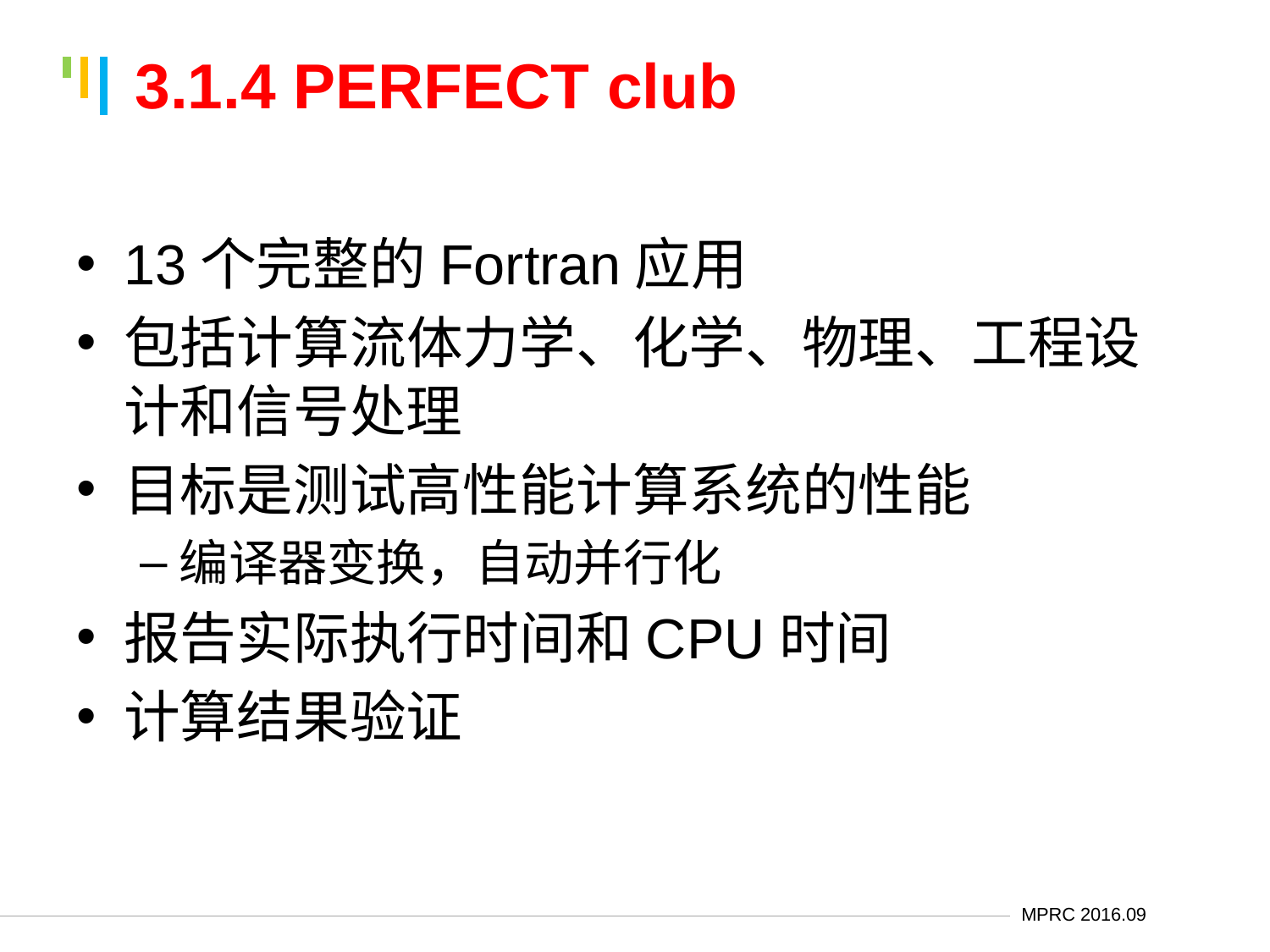

# 3.1.4 PERFECT club
13个完整的Fortran应用
包括计算流体力学、化学、物理、工程设计和信号处理
目标是测试高性能计算系统的性能
编译器变换，自动并行化
报告实际执行时间和CPU时间
计算结果验证